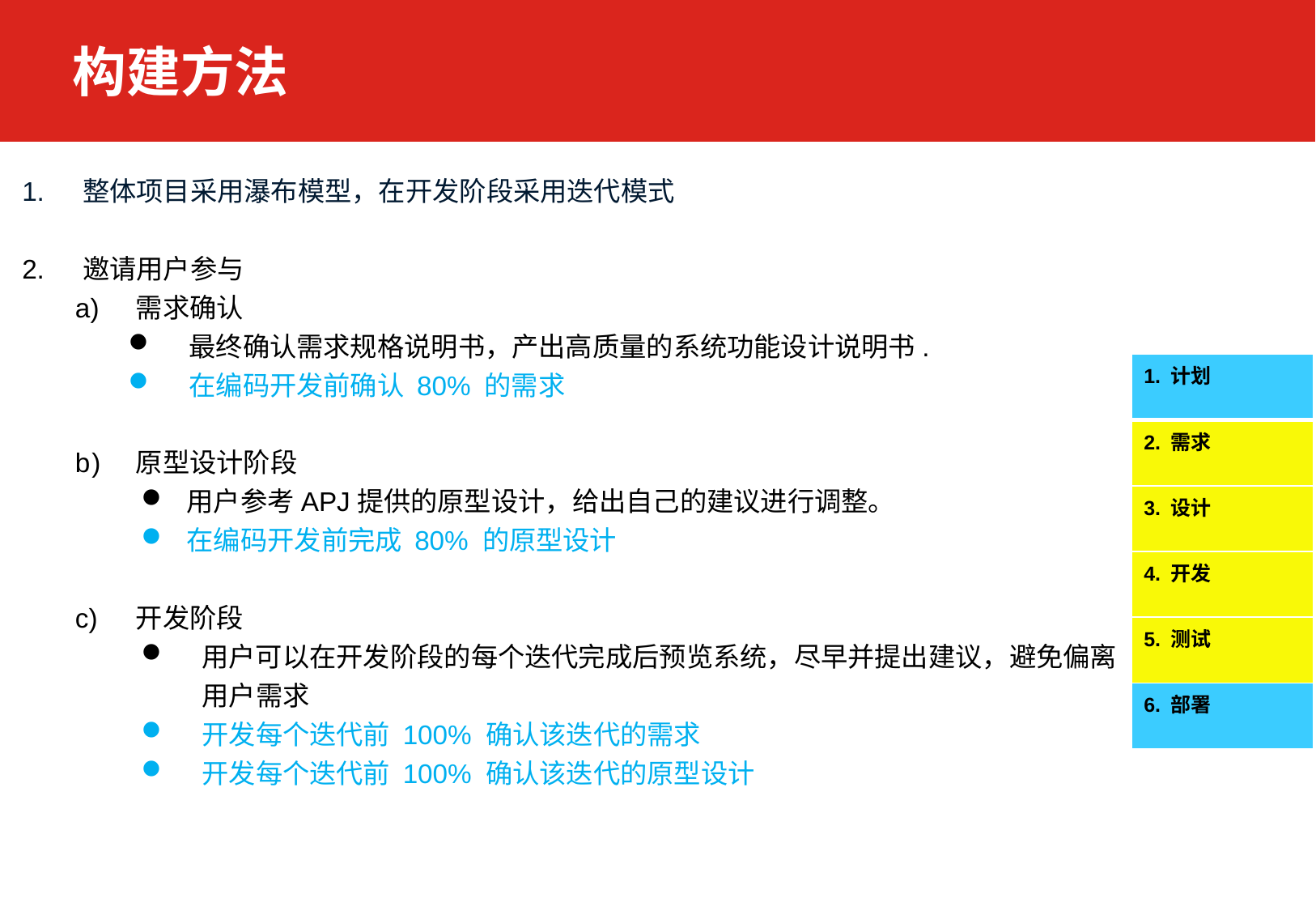

构建方法
整体项目采用瀑布模型，在开发阶段采用迭代模式

邀请用户参与
需求确认
最终确认需求规格说明书，产出高质量的系统功能设计说明书.
在编码开发前确认 80% 的需求

原型设计阶段
用户参考APJ提供的原型设计，给出自己的建议进行调整。
在编码开发前完成 80% 的原型设计

开发阶段
用户可以在开发阶段的每个迭代完成后预览系统，尽早并提出建议，避免偏离用户需求
开发每个迭代前 100% 确认该迭代的需求
开发每个迭代前 100% 确认该迭代的原型设计

| 1. 计划 |
| --- |
| 2. 需求 |
| 3. 设计 |
| 4. 开发 |
| 5. 测试 |
| 6. 部署 |